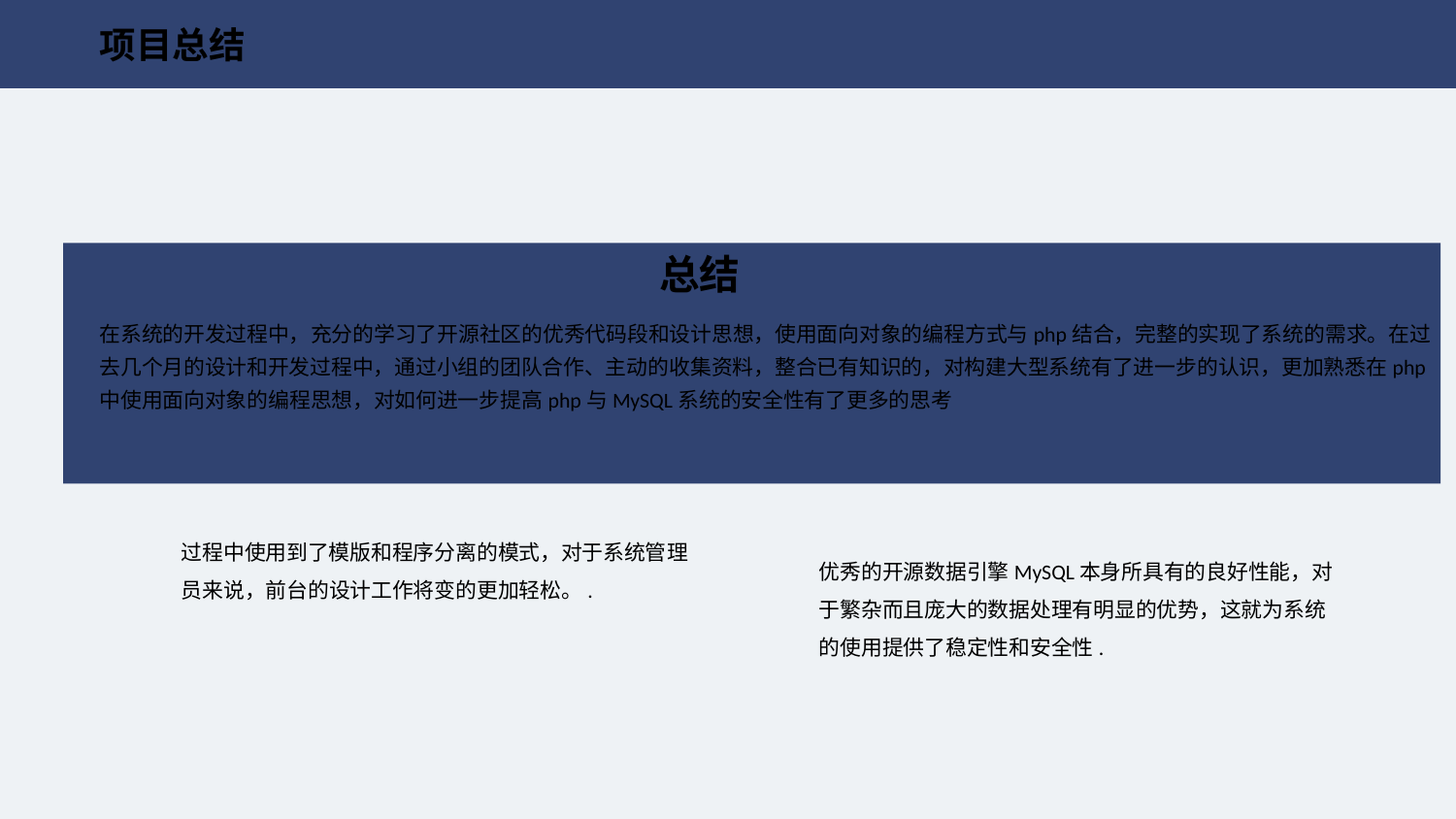

项目总结
总结

在系统的开发过程中，充分的学习了开源社区的优秀代码段和设计思想，使用面向对象的编程方式与php结合，完整的实现了系统的需求。在过去几个月的设计和开发过程中，通过小组的团队合作、主动的收集资料，整合已有知识的，对构建大型系统有了进一步的认识，更加熟悉在php中使用面向对象的编程思想，对如何进一步提高php与MySQL系统的安全性有了更多的思考
过程中使用到了模版和程序分离的模式，对于系统管理员来说，前台的设计工作将变的更加轻松。.
优秀的开源数据引擎MySQL本身所具有的良好性能，对于繁杂而且庞大的数据处理有明显的优势，这就为系统的使用提供了稳定性和安全性.